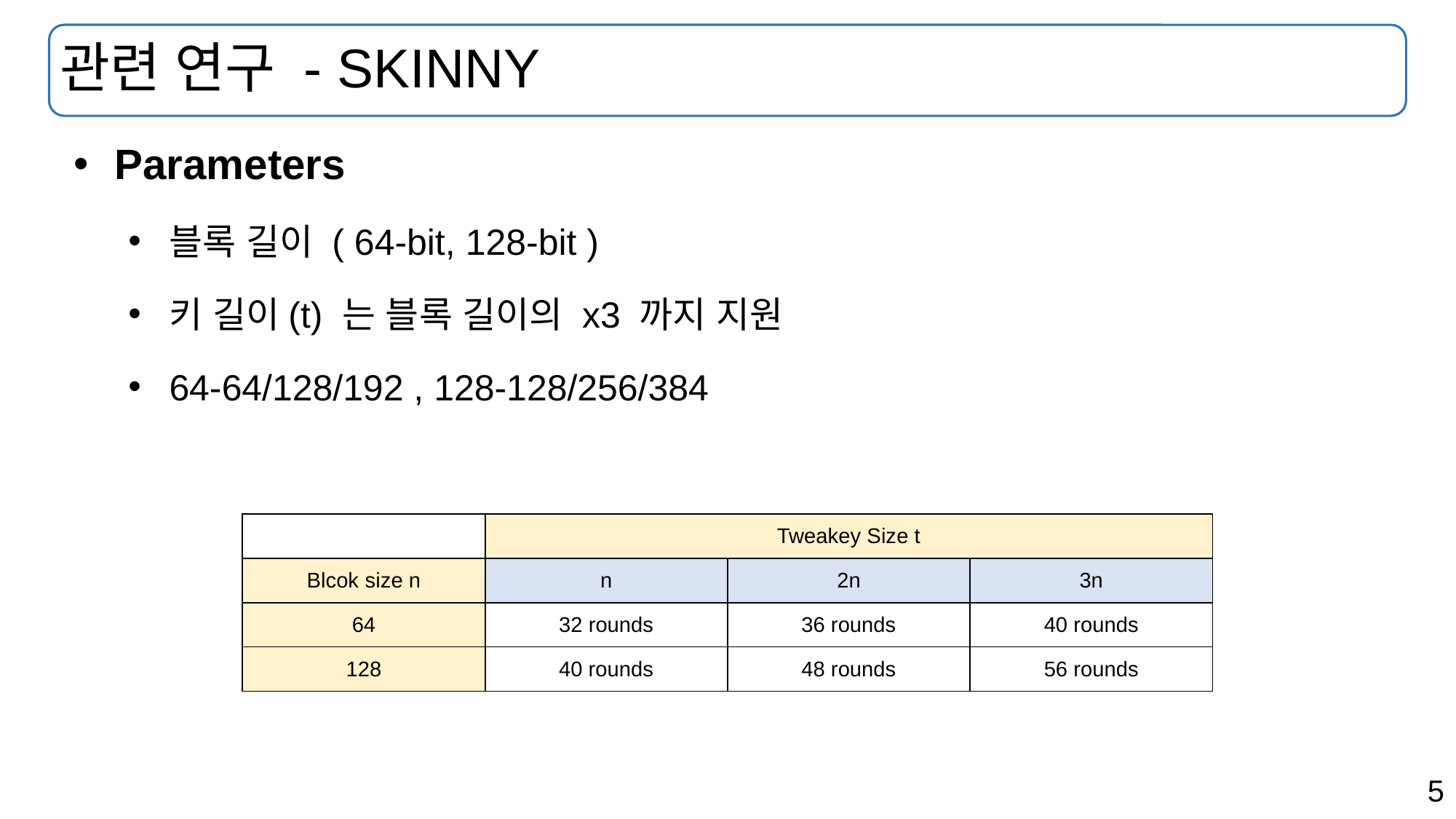

# 관련 연구 - SKINNY
Parameters
블록 길이 ( 64-bit, 128-bit )
키 길이(t) 는 블록 길이의 x3 까지 지원
64-64/128/192 , 128-128/256/384
|  | Tweakey Size t |  |  |
| --- | --- | --- | --- |
| Blcok size n | n | 2n | 3n |
| 64 | 32 rounds | 36 rounds | 40 rounds |
| 128 | 40 rounds | 48 rounds | 56 rounds |